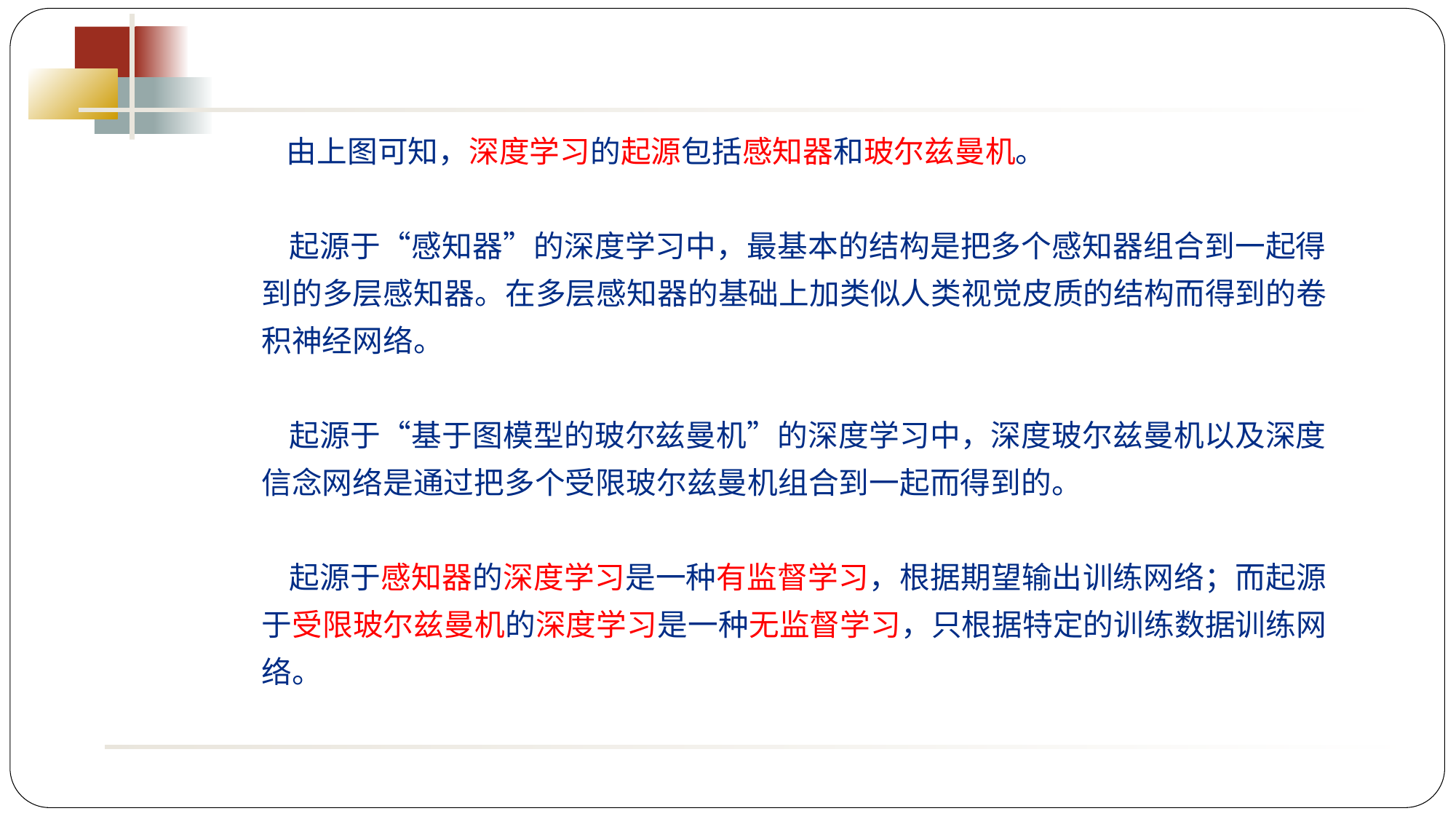

由上图可知，深度学习的起源包括感知器和玻尔兹曼机。

   起源于“感知器”的深度学习中，最基本的结构是把多个感知器组合到一起得到的多层感知器。在多层感知器的基础上加类似人类视觉皮质的结构而得到的卷积神经网络。

   起源于“基于图模型的玻尔兹曼机”的深度学习中，深度玻尔兹曼机以及深度信念网络是通过把多个受限玻尔兹曼机组合到一起而得到的。

   起源于感知器的深度学习是一种有监督学习，根据期望输出训练网络；而起源于受限玻尔兹曼机的深度学习是一种无监督学习，只根据特定的训练数据训练网络。